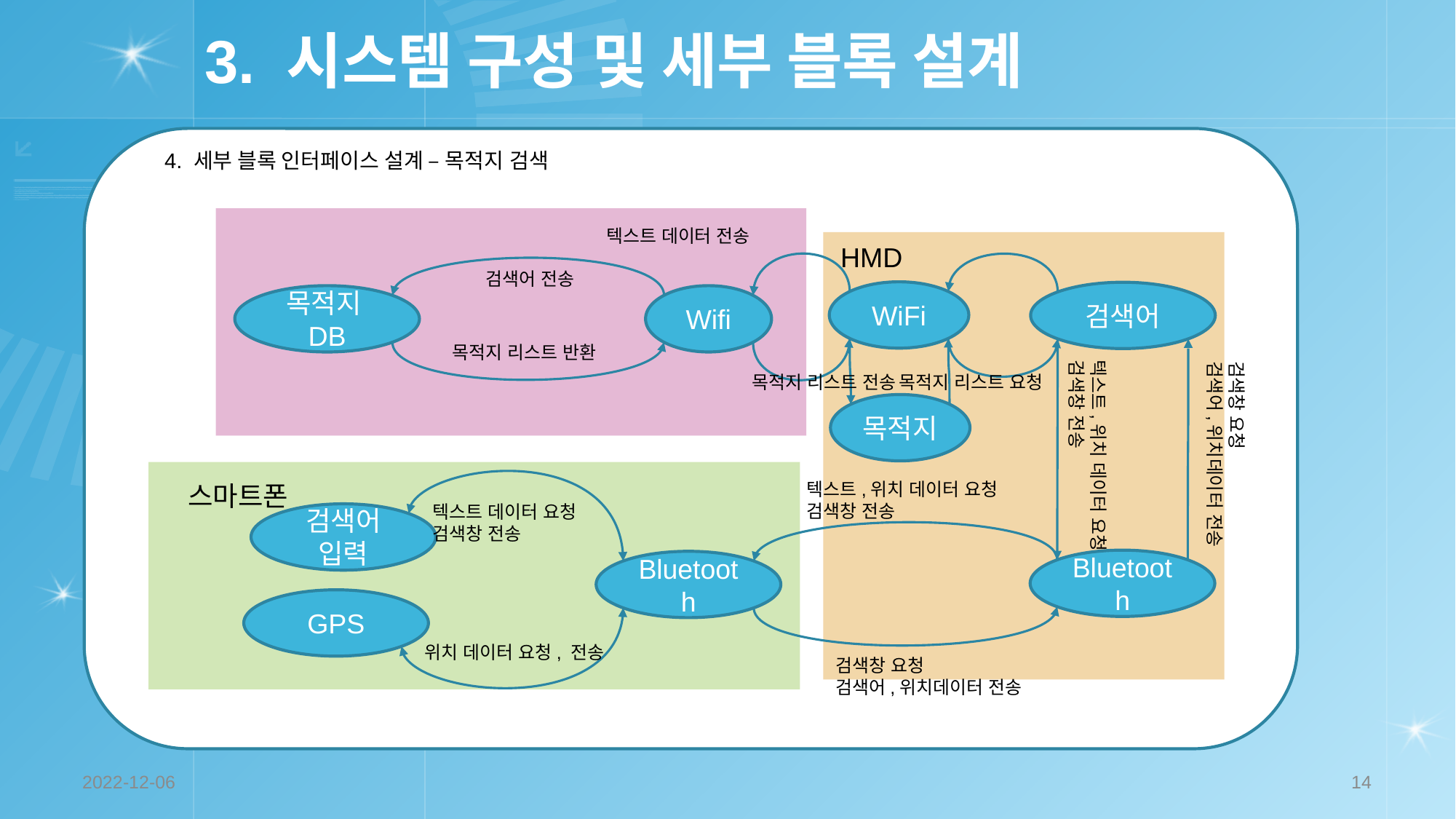

# 3. 시스템 구성 및 세부 블록 설계

4. 세부 블록 인터페이스 설계 – 목적지 검색

텍스트 데이터 전송

HMD
검색어 전송
WiFi
검색어
목적지DB
Wifi
목적지 리스트 반환
텍스트,위치 데이터 요청
검색창 전송
검색창 요청
검색어,위치데이터 전송
목적지 리스트 요청
목적지 리스트 전송
목적지

텍스트,위치 데이터 요청
검색창 전송
스마트폰
텍스트 데이터 요청
검색창 전송
검색어 입력
Bluetooth
Bluetooth
GPS
위치 데이터 요청, 전송
검색창 요청
검색어,위치데이터 전송
2022-12-06
14